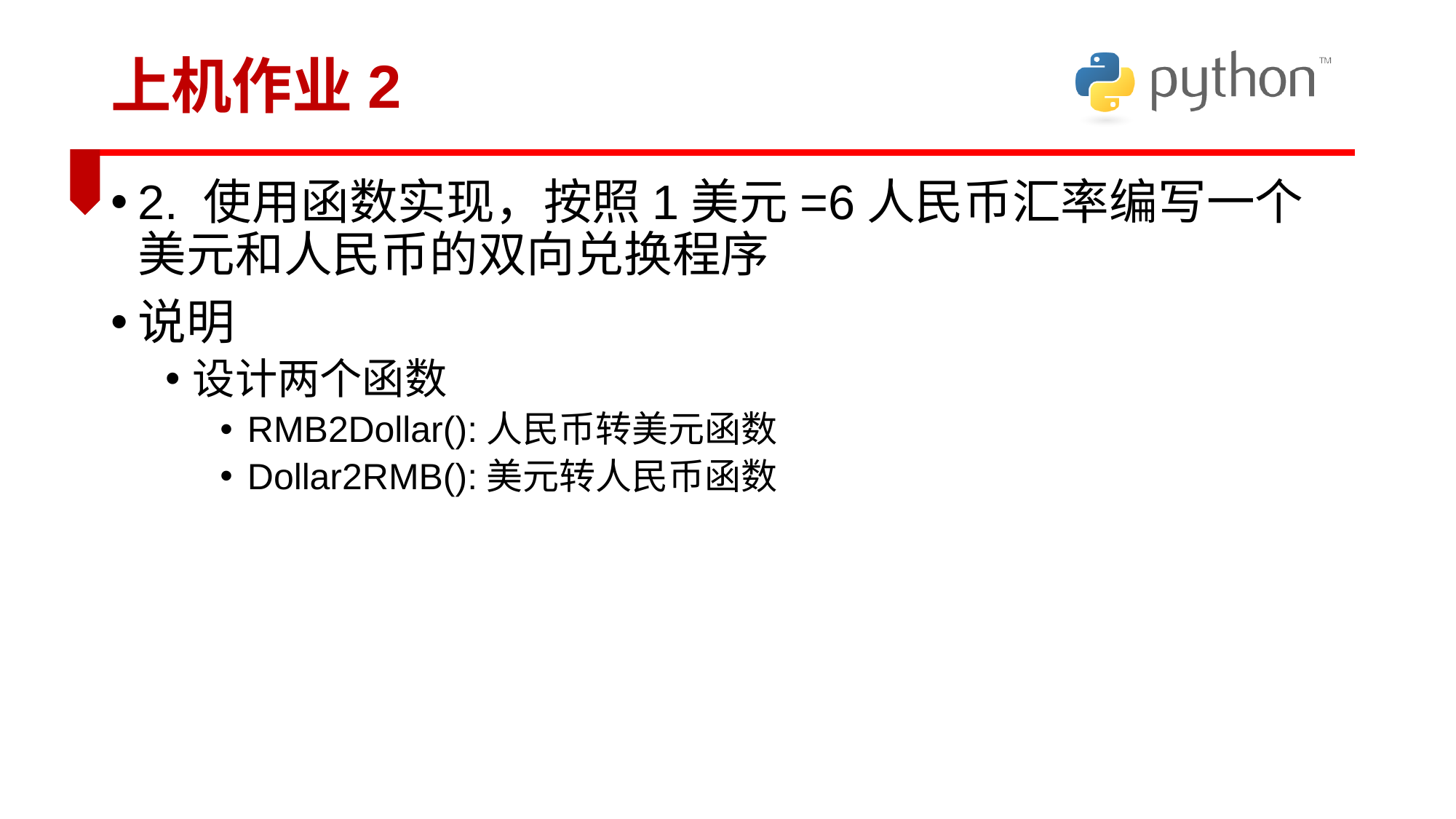

# 上机作业2
2. 使用函数实现，按照1美元=6人民币汇率编写一个美元和人民币的双向兑换程序
说明
设计两个函数
RMB2Dollar():人民币转美元函数
Dollar2RMB():美元转人民币函数